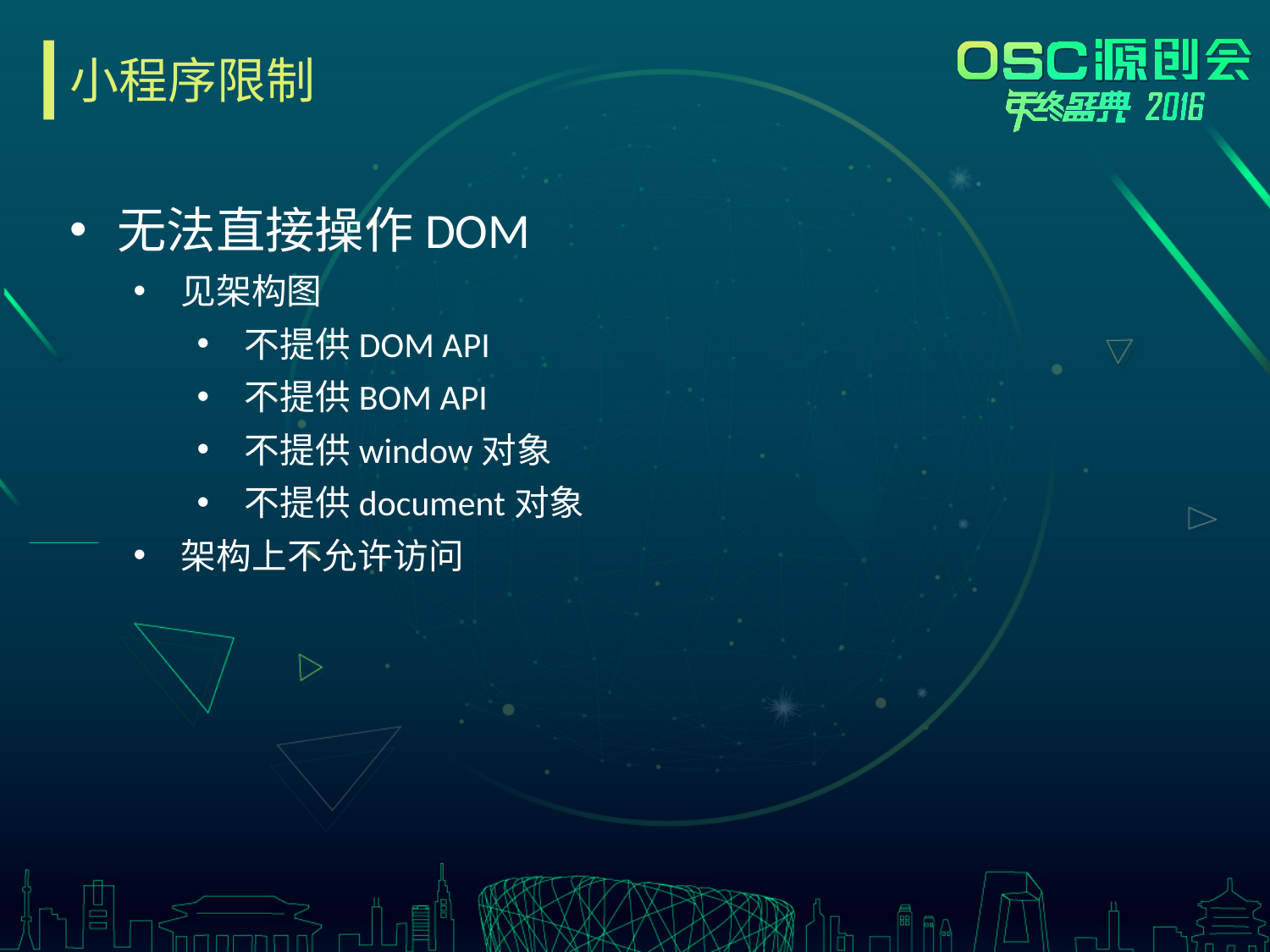

# 小程序限制
无法直接操作DOM
见架构图
不提供DOM API
不提供BOM API
不提供window对象
不提供document对象
架构上不允许访问